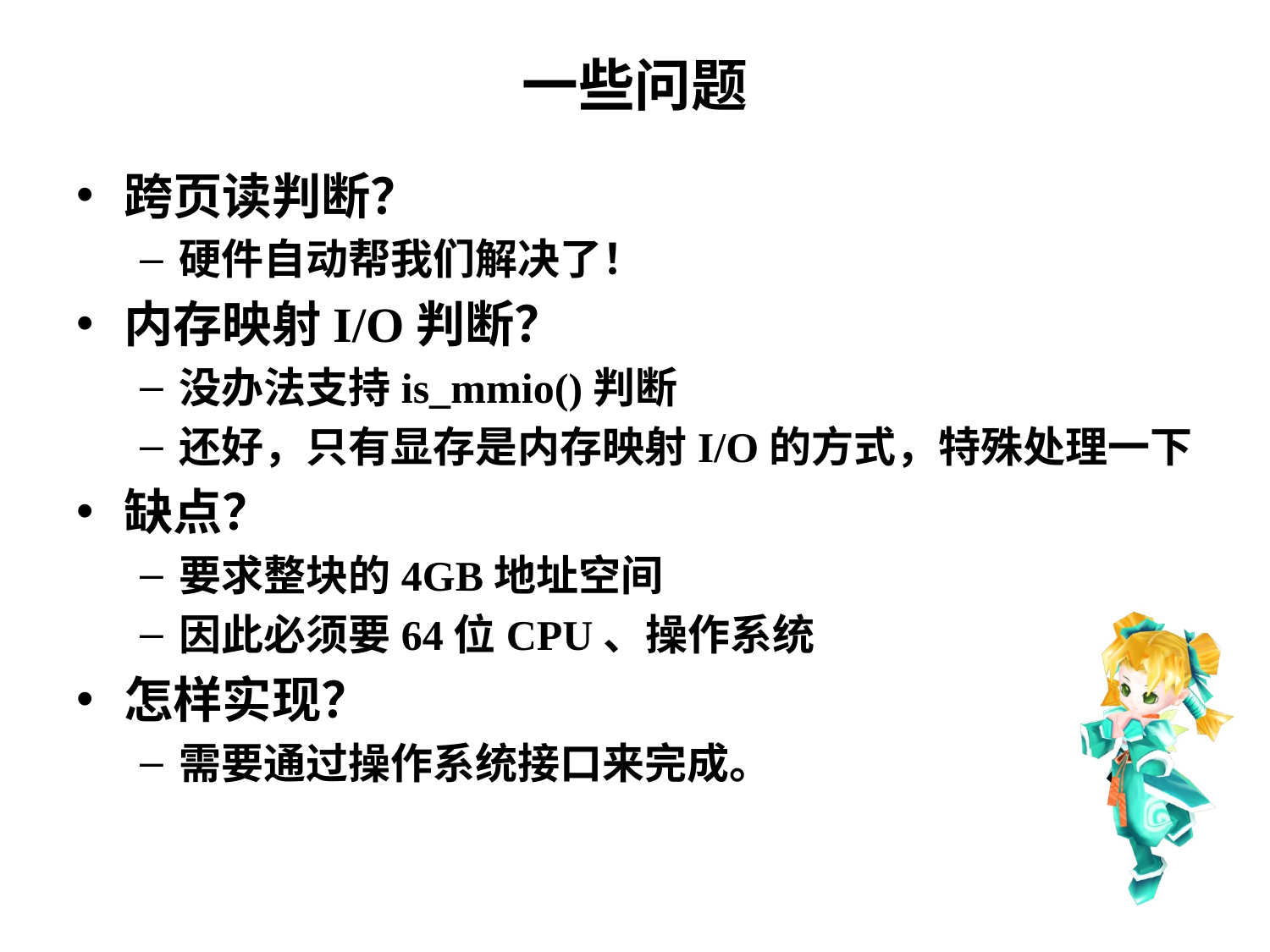

# 一些问题
跨页读判断？
硬件自动帮我们解决了！
内存映射I/O判断？
没办法支持is_mmio()判断
还好，只有显存是内存映射I/O的方式，特殊处理一下
缺点？
要求整块的4GB地址空间
因此必须要64位CPU、操作系统
怎样实现？
需要通过操作系统接口来完成。